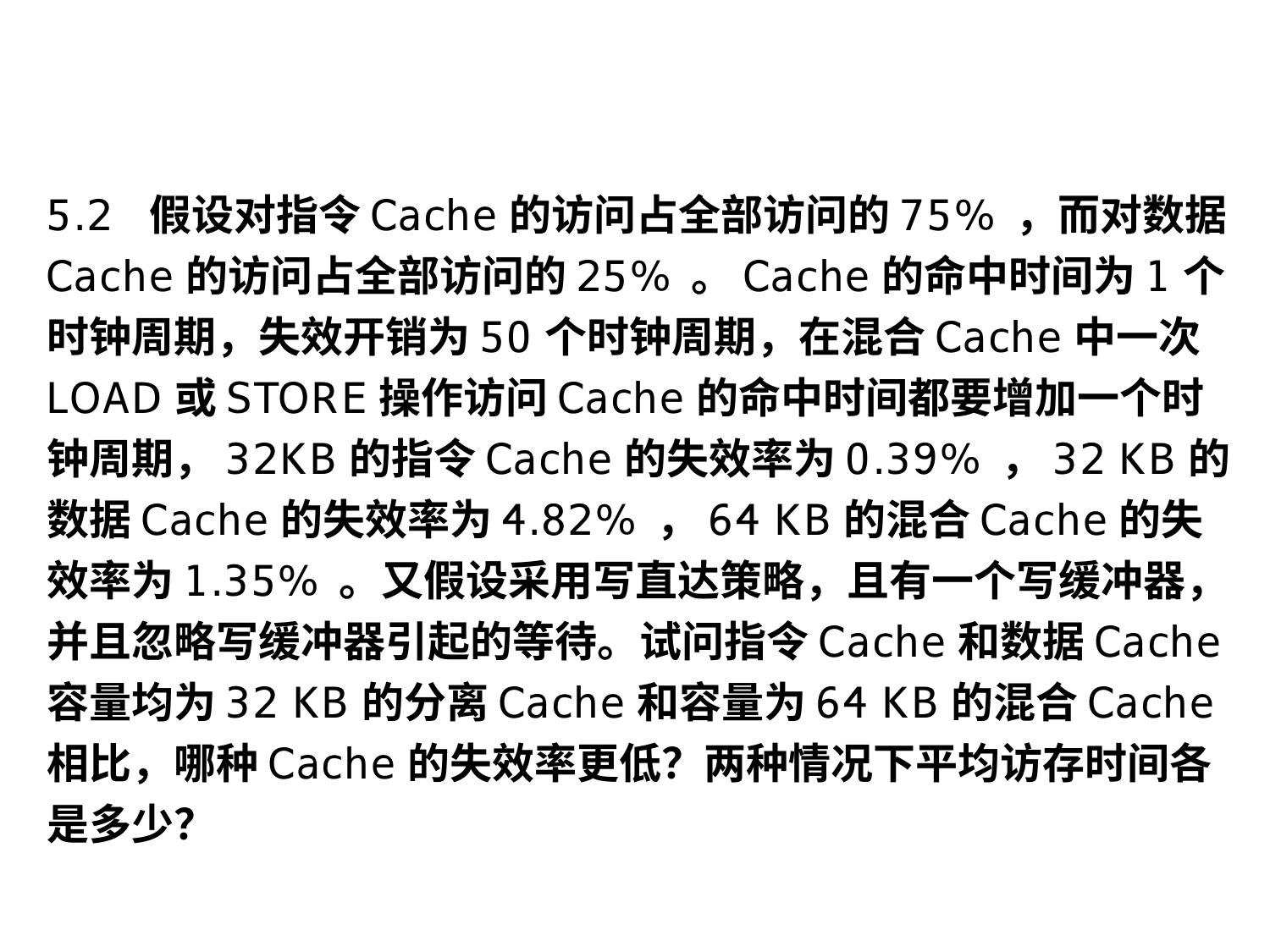

5.2  假设对指令Cache的访问占全部访问的75%，而对数据Cache的访问占全部访问的25%。Cache的命中时间为1个时钟周期，失效开销为50个时钟周期，在混合Cache中一次LOAD或STORE操作访问Cache的命中时间都要增加一个时钟周期，32KB的指令Cache的失效率为0.39%，32 KB的数据Cache的失效率为4.82%，64 KB的混合Cache的失效率为1.35%。又假设采用写直达策略，且有一个写缓冲器，并且忽略写缓冲器引起的等待。试问指令Cache和数据Cache容量均为32 KB的分离Cache和容量为64 KB的混合Cache相比，哪种Cache的失效率更低？两种情况下平均访存时间各是多少？